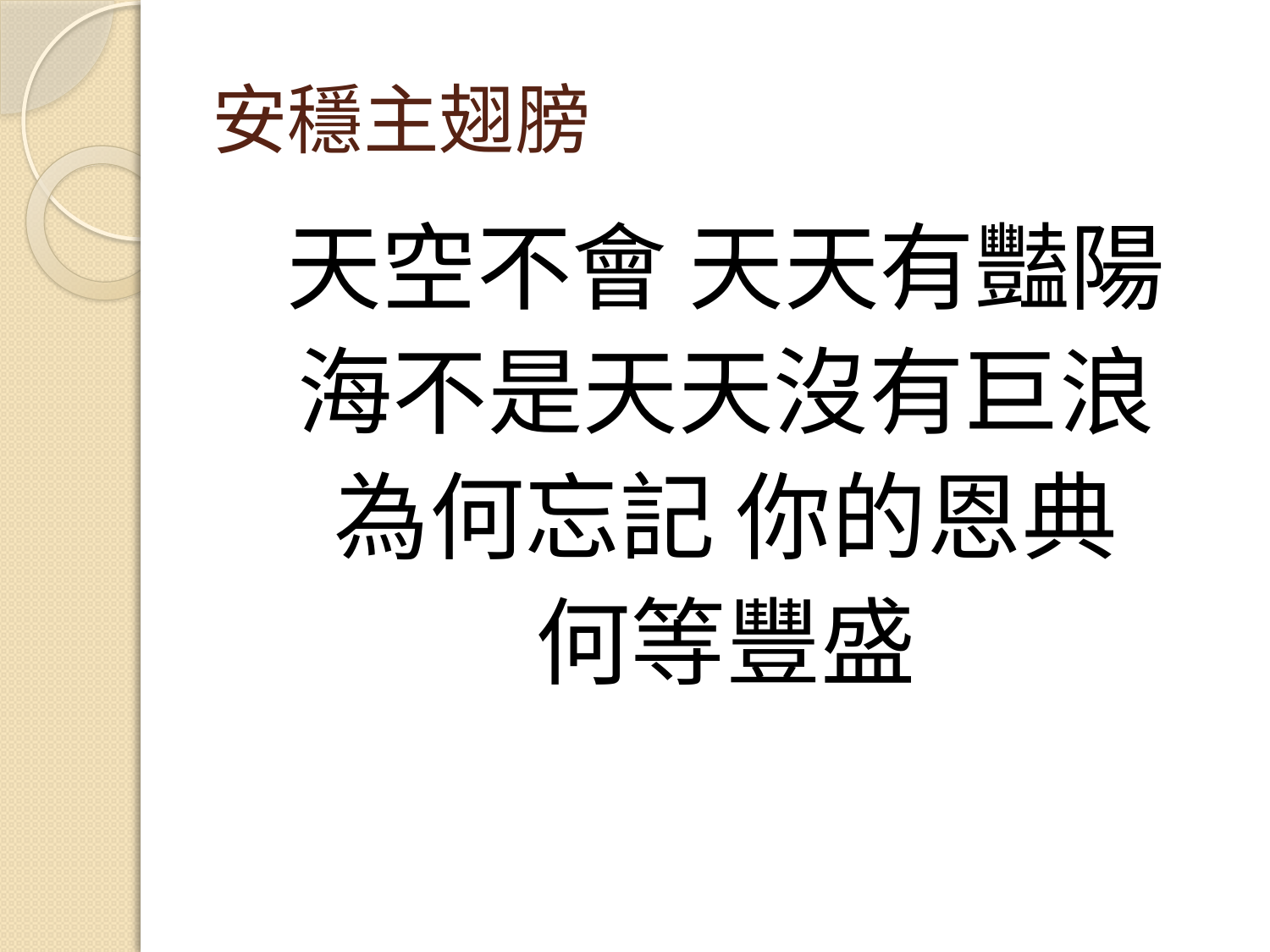

# 安穩主翅膀
天空不會 天天有豔陽
海不是天天沒有巨浪
為何忘記 你的恩典
何等豐盛